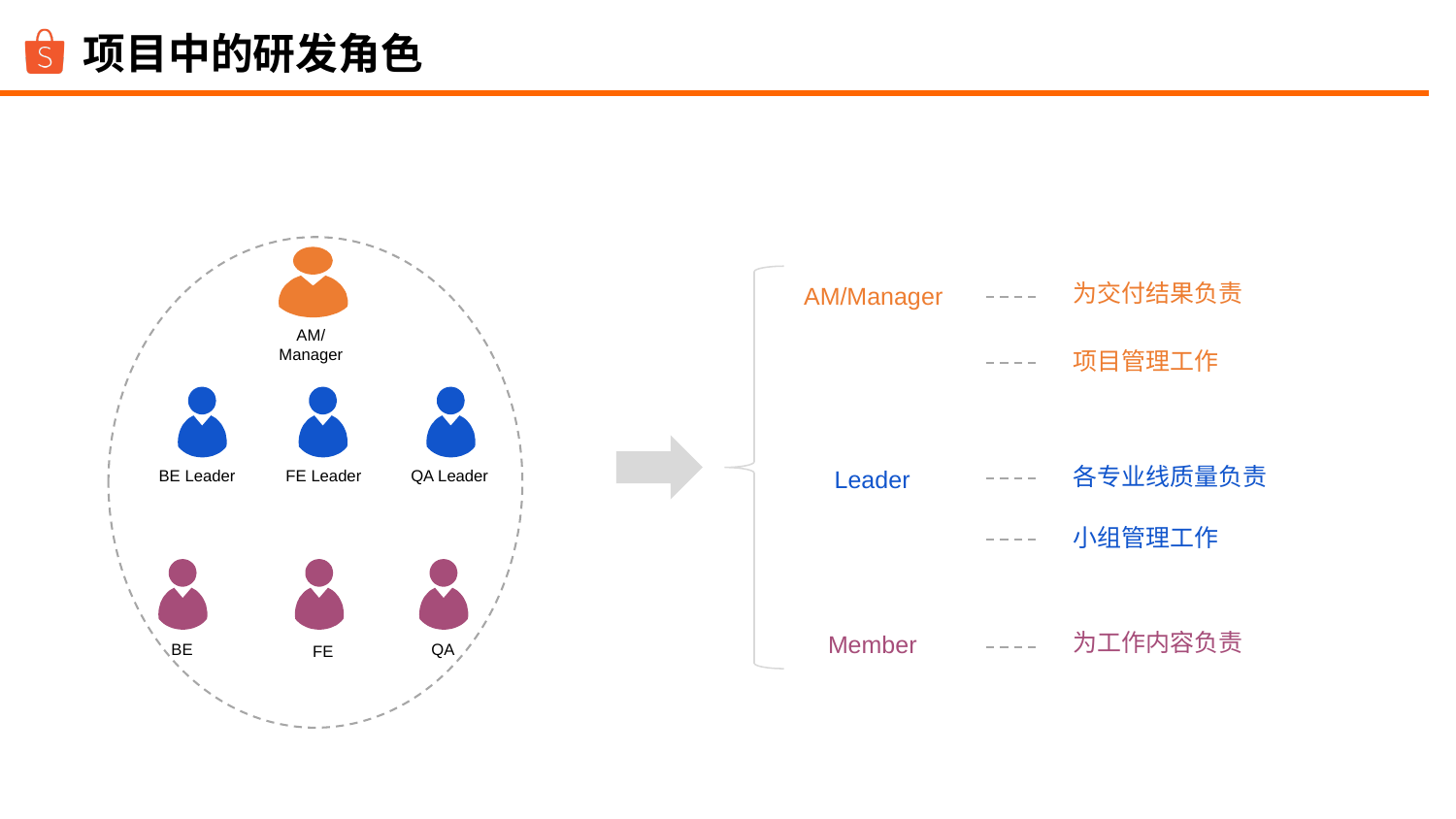

# 项目中的研发角色

AM/
Manager

为交付结果负责
AM/Manager
项目管理工作

各专业线质量负责
Leader
BE Leader
FE Leader
QA Leader

小组管理工作

为工作内容负责
Member
BE
QA
FE